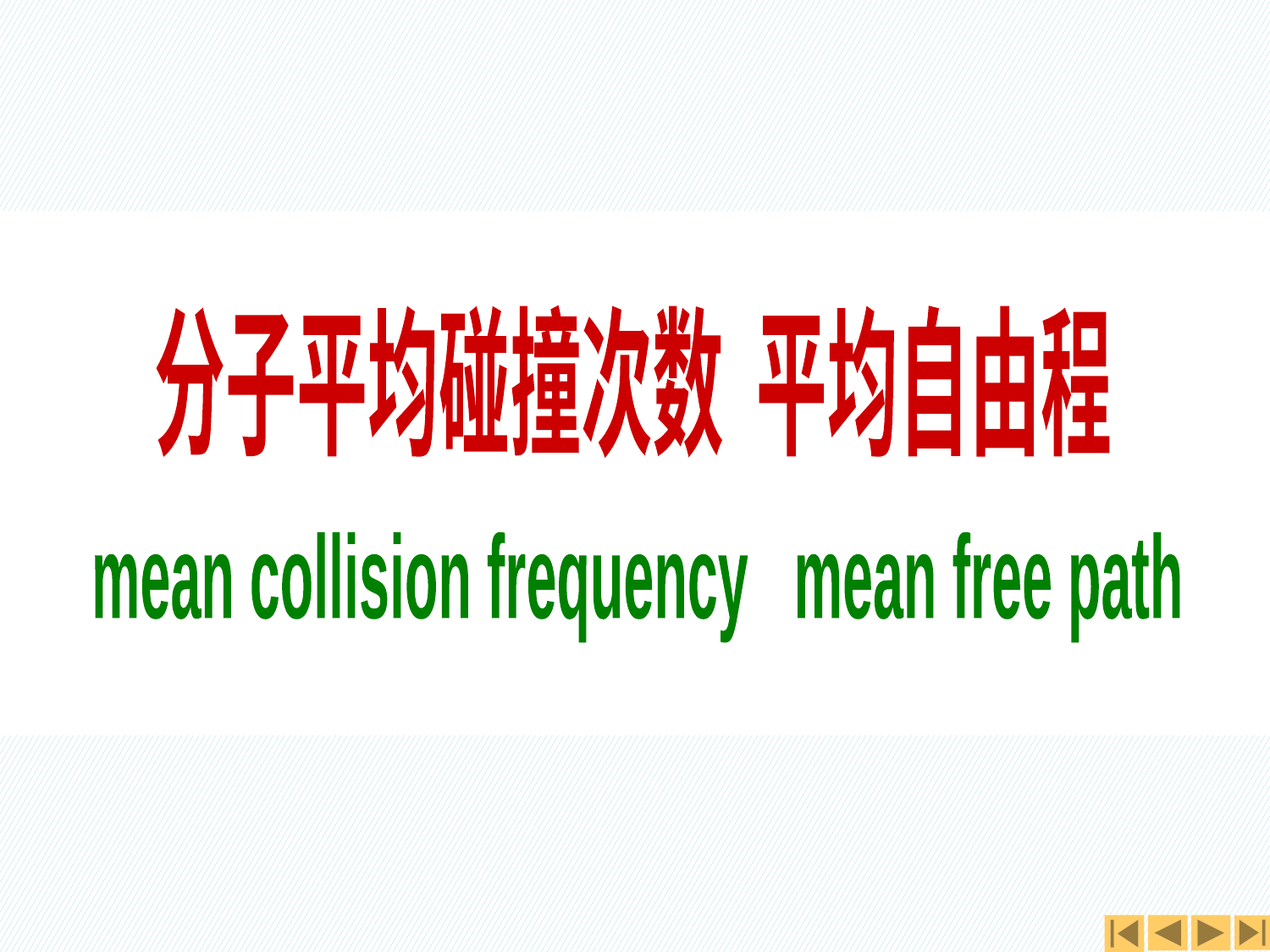

分子平均碰撞次数  平均自由程
mean collision frequency   mean free path

第六节